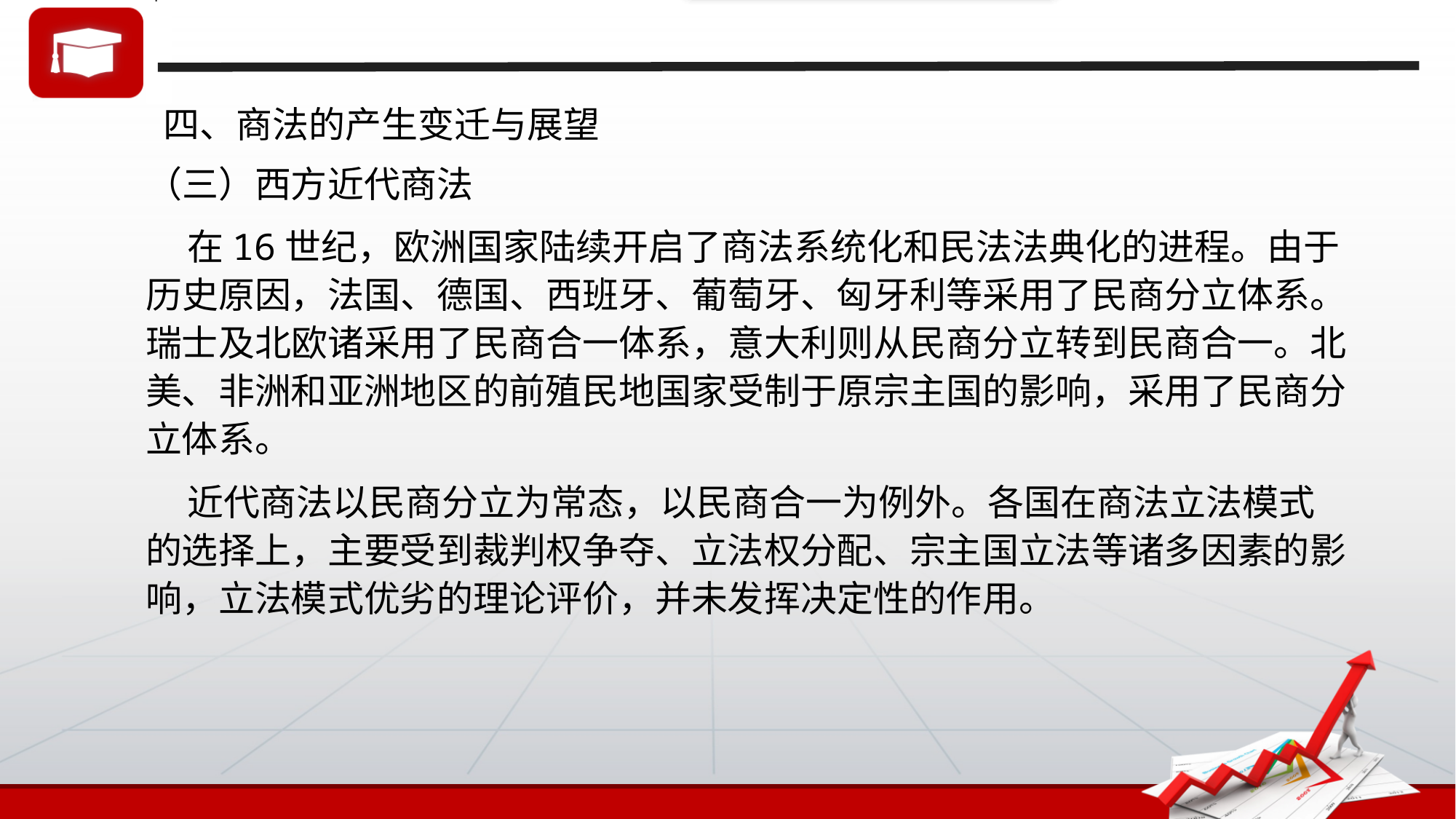

四、商法的产生变迁与展望
（三）西方近代商法
    在16世纪，欧洲国家陆续开启了商法系统化和民法法典化的进程。由于历史原因，法国、德国、西班牙、葡萄牙、匈牙利等采用了民商分立体系。瑞士及北欧诸采用了民商合一体系，意大利则从民商分立转到民商合一。北美、非洲和亚洲地区的前殖民地国家受制于原宗主国的影响，采用了民商分立体系。
    近代商法以民商分立为常态，以民商合一为例外。各国在商法立法模式的选择上，主要受到裁判权争夺、立法权分配、宗主国立法等诸多因素的影响，立法模式优劣的理论评价，并未发挥决定性的作用。